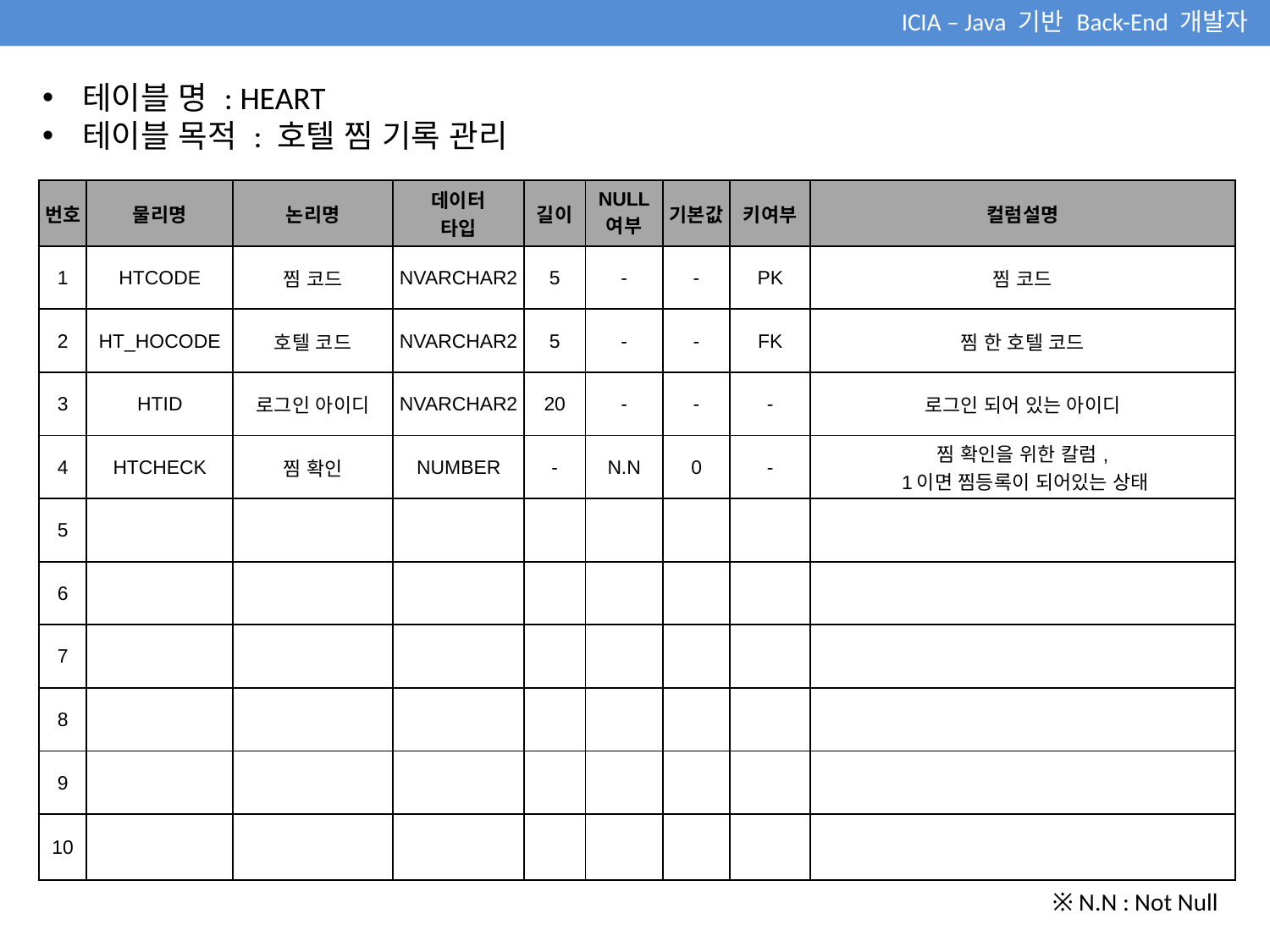

ICIA – Java 기반 Back-End 개발자
테이블 명 : HEART
테이블 목적 : 호텔 찜 기록 관리
| 번호 | 물리명 | 논리명 | 데이터 타입 | 길이 | NULL 여부 | 기본값 | 키여부 | 컬럼설명 |
| --- | --- | --- | --- | --- | --- | --- | --- | --- |
| 1 | HTCODE | 찜 코드 | NVARCHAR2 | 5 | - | - | PK | 찜 코드 |
| 2 | HT\_HOCODE | 호텔 코드 | NVARCHAR2 | 5 | - | - | FK | 찜 한 호텔 코드 |
| 3 | HTID | 로그인 아이디 | NVARCHAR2 | 20 | - | - | - | 로그인 되어 있는 아이디 |
| 4 | HTCHECK | 찜 확인 | NUMBER | - | N.N | 0 | - | 찜 확인을 위한 칼럼, 1이면 찜등록이 되어있는 상태 |
| 5 |  |  |  |  |  |  |  |  |
| 6 |  |  |  |  |  |  |  |  |
| 7 |  |  |  |  |  |  |  |  |
| 8 |  |  |  |  |  |  |  |  |
| 9 |  |  |  |  |  |  |  |  |
| 10 |  |  |  |  |  |  |  |  |
※ N.N : Not Null